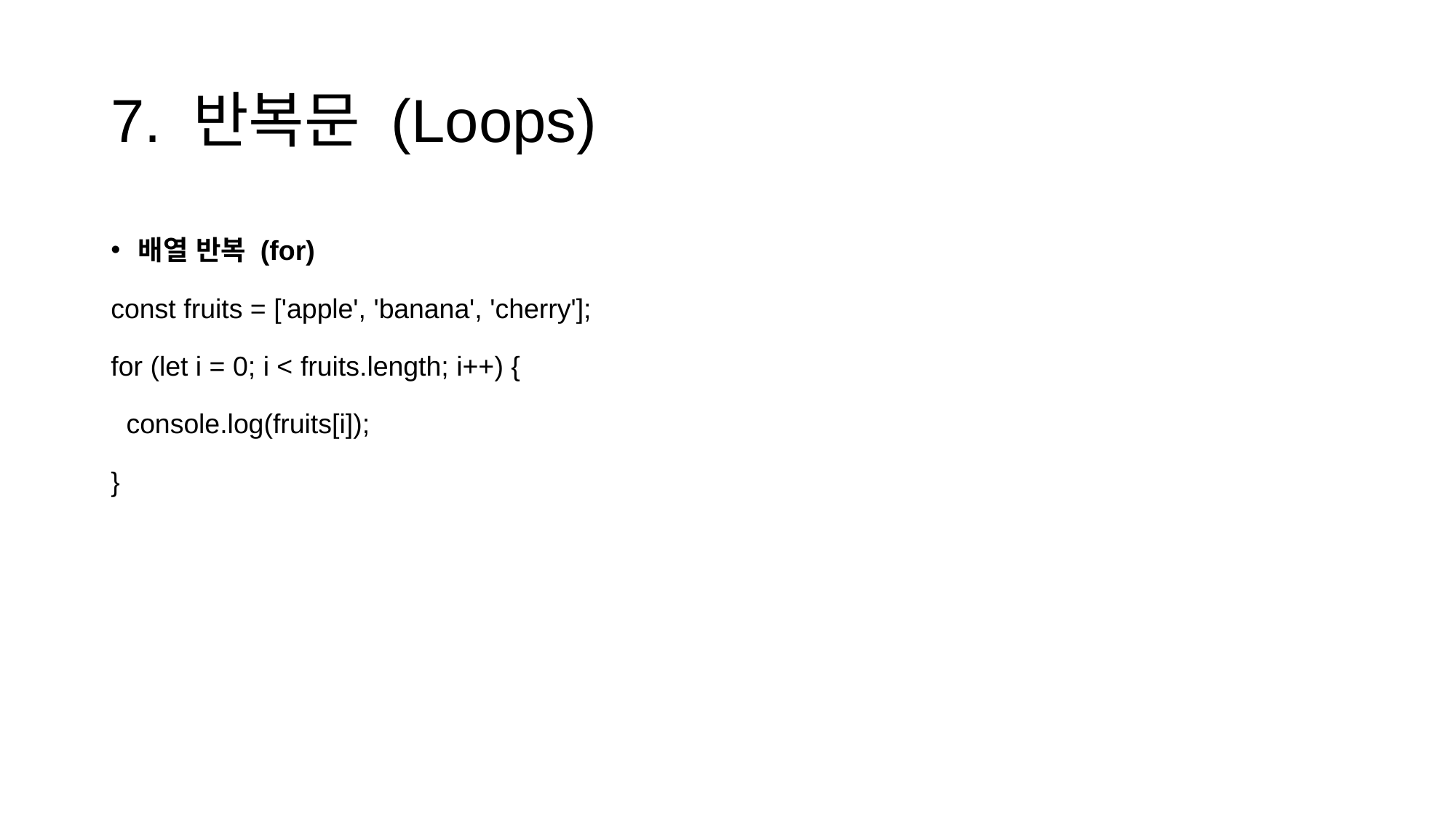

# 7. 반복문 (Loops)
배열 반복 (for)
const fruits = ['apple', 'banana', 'cherry'];
for (let i = 0; i < fruits.length; i++) {
  console.log(fruits[i]);
}